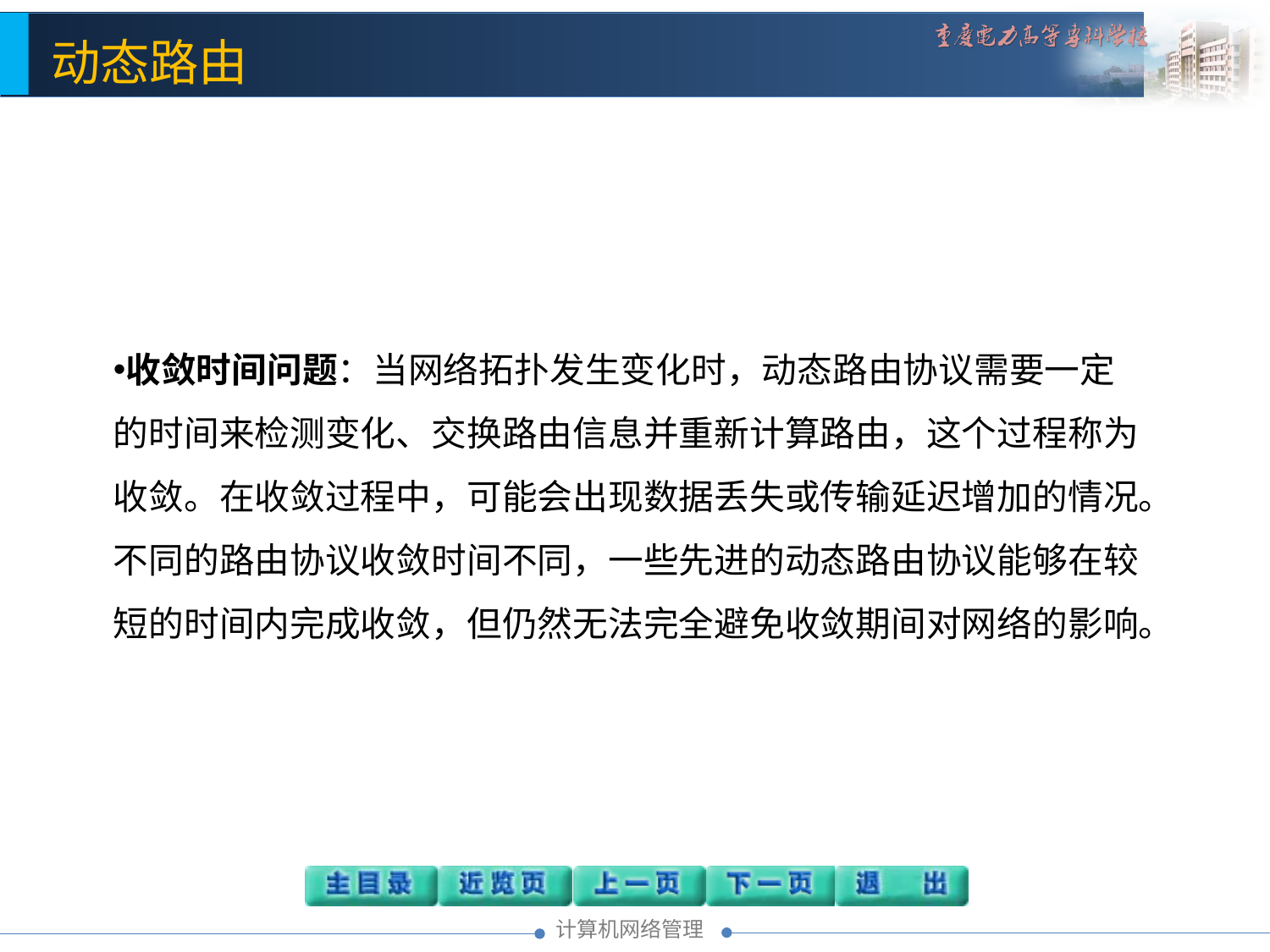

收敛时间问题：当网络拓扑发生变化时，动态路由协议需要一定的时间来检测变化、交换路由信息并重新计算路由，这个过程称为收敛。在收敛过程中，可能会出现数据丢失或传输延迟增加的情况。不同的路由协议收敛时间不同，一些先进的动态路由协议能够在较短的时间内完成收敛，但仍然无法完全避免收敛期间对网络的影响。